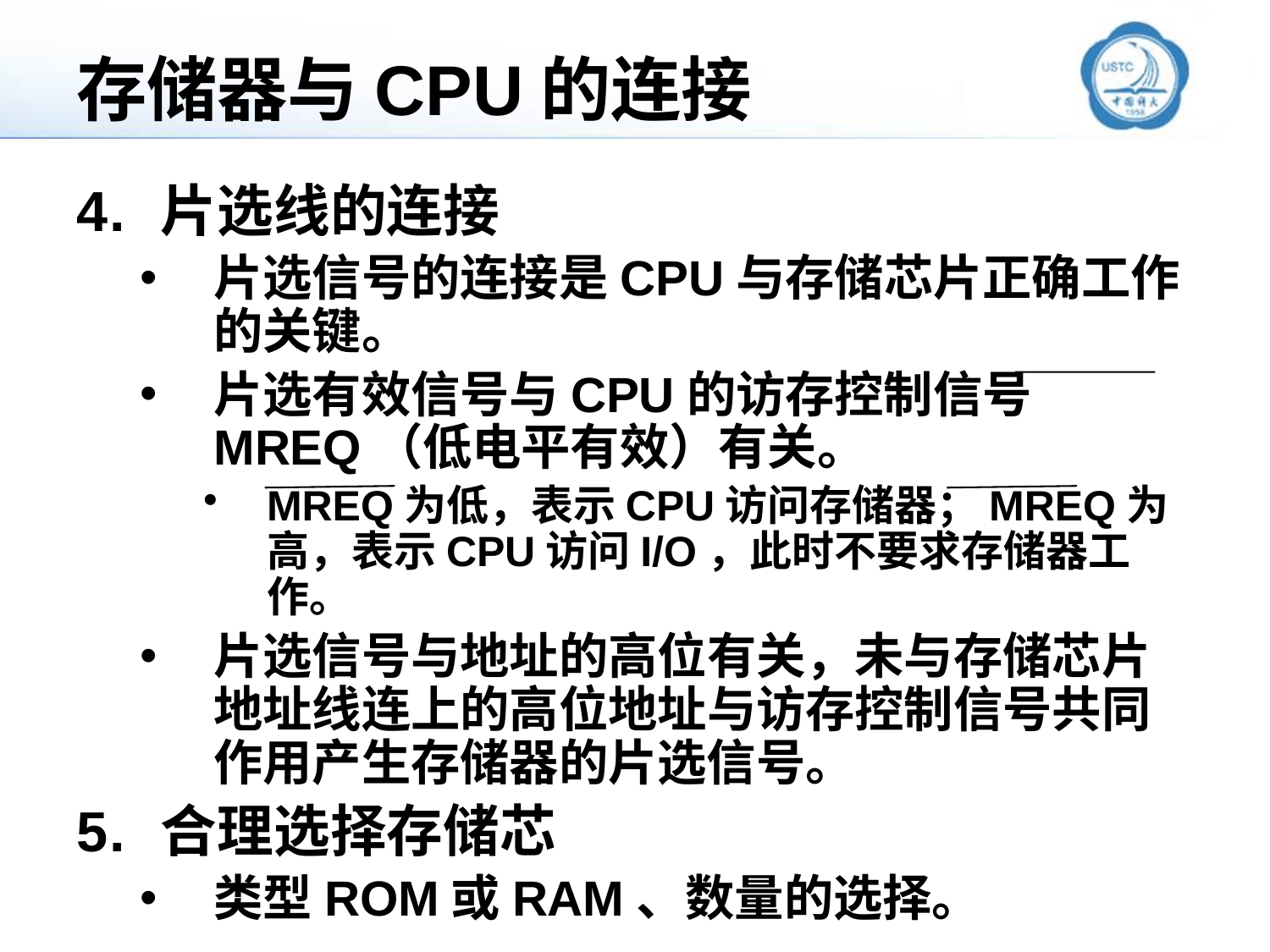

# 存储器与CPU的连接
片选线的连接
片选信号的连接是CPU与存储芯片正确工作的关键。
片选有效信号与CPU的访存控制信号MREQ（低电平有效）有关。
MREQ为低，表示CPU访问存储器；MREQ为高，表示CPU访问I/O，此时不要求存储器工作。
片选信号与地址的高位有关，未与存储芯片地址线连上的高位地址与访存控制信号共同作用产生存储器的片选信号。
合理选择存储芯
类型ROM或RAM、数量的选择。